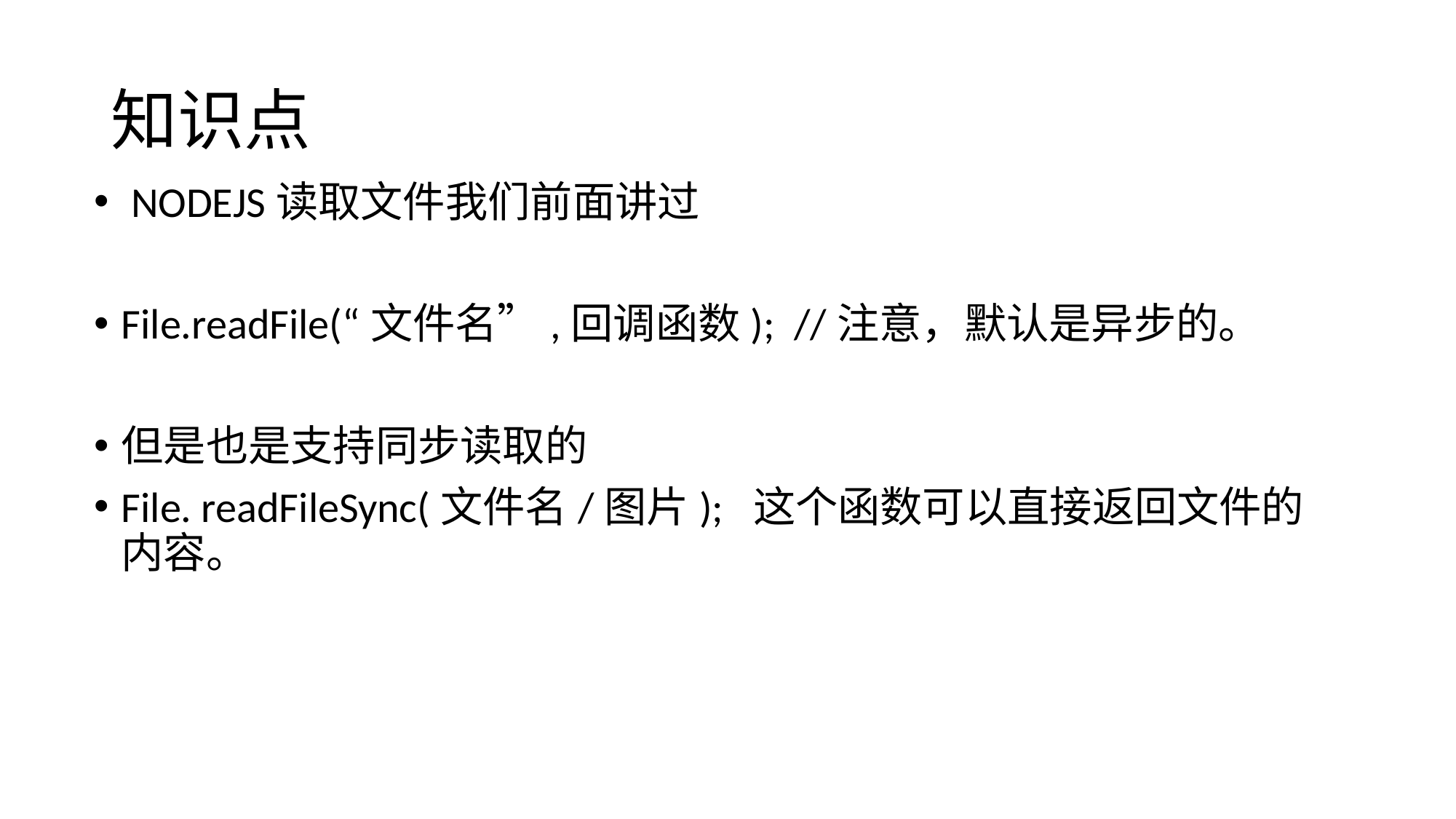

# 知识点
 NODEJS读取文件我们前面讲过

File.readFile(“文件名”,回调函数);  //注意，默认是异步的。

但是也是支持同步读取的
File. readFileSync(文件名/图片);  这个函数可以直接返回文件的内容。